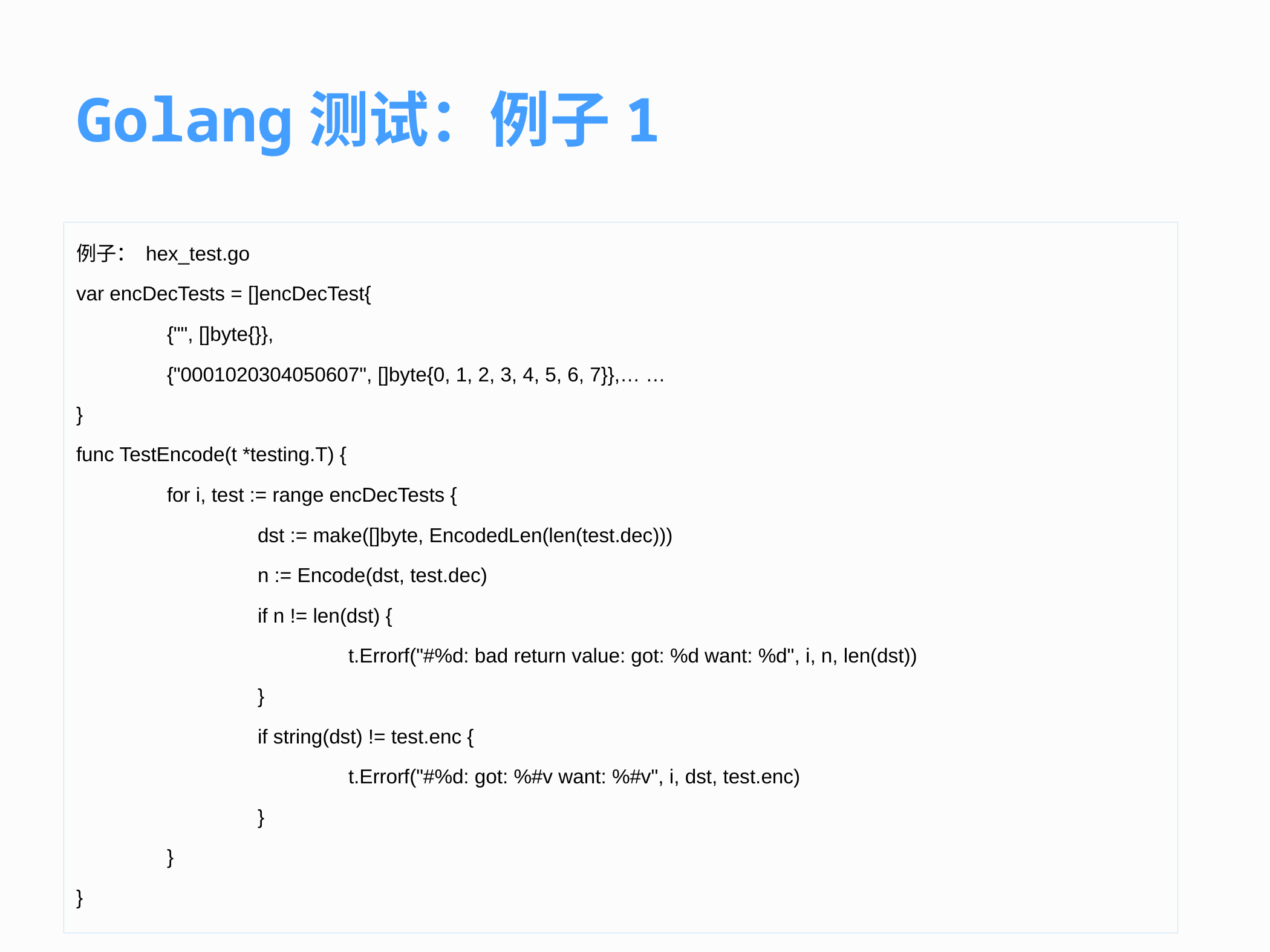

# Golang测试：例子1
例子： hex_test.go
var encDecTests = []encDecTest{
	{"", []byte{}},
	{"0001020304050607", []byte{0, 1, 2, 3, 4, 5, 6, 7}},… …
}
func TestEncode(t *testing.T) {
	for i, test := range encDecTests {
		dst := make([]byte, EncodedLen(len(test.dec)))
		n := Encode(dst, test.dec)
		if n != len(dst) {
			t.Errorf("#%d: bad return value: got: %d want: %d", i, n, len(dst))
		}
		if string(dst) != test.enc {
			t.Errorf("#%d: got: %#v want: %#v", i, dst, test.enc)
		}
	}
}